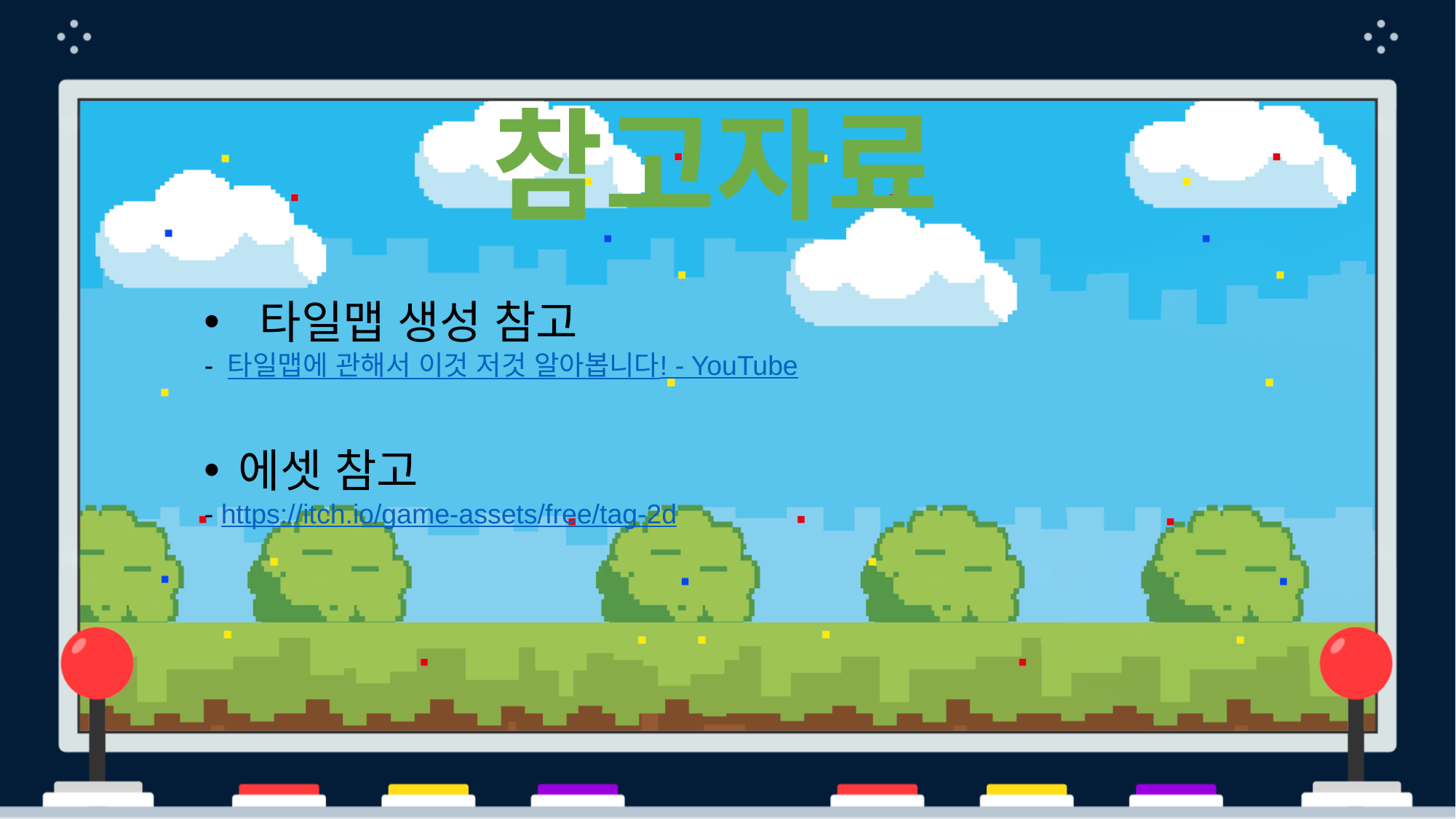

참고자료
 타일맵 생성 참고
- 타일맵에 관해서 이것 저것 알아봅니다! - YouTube

에셋 참고
- https://itch.io/game-assets/free/tag-2d